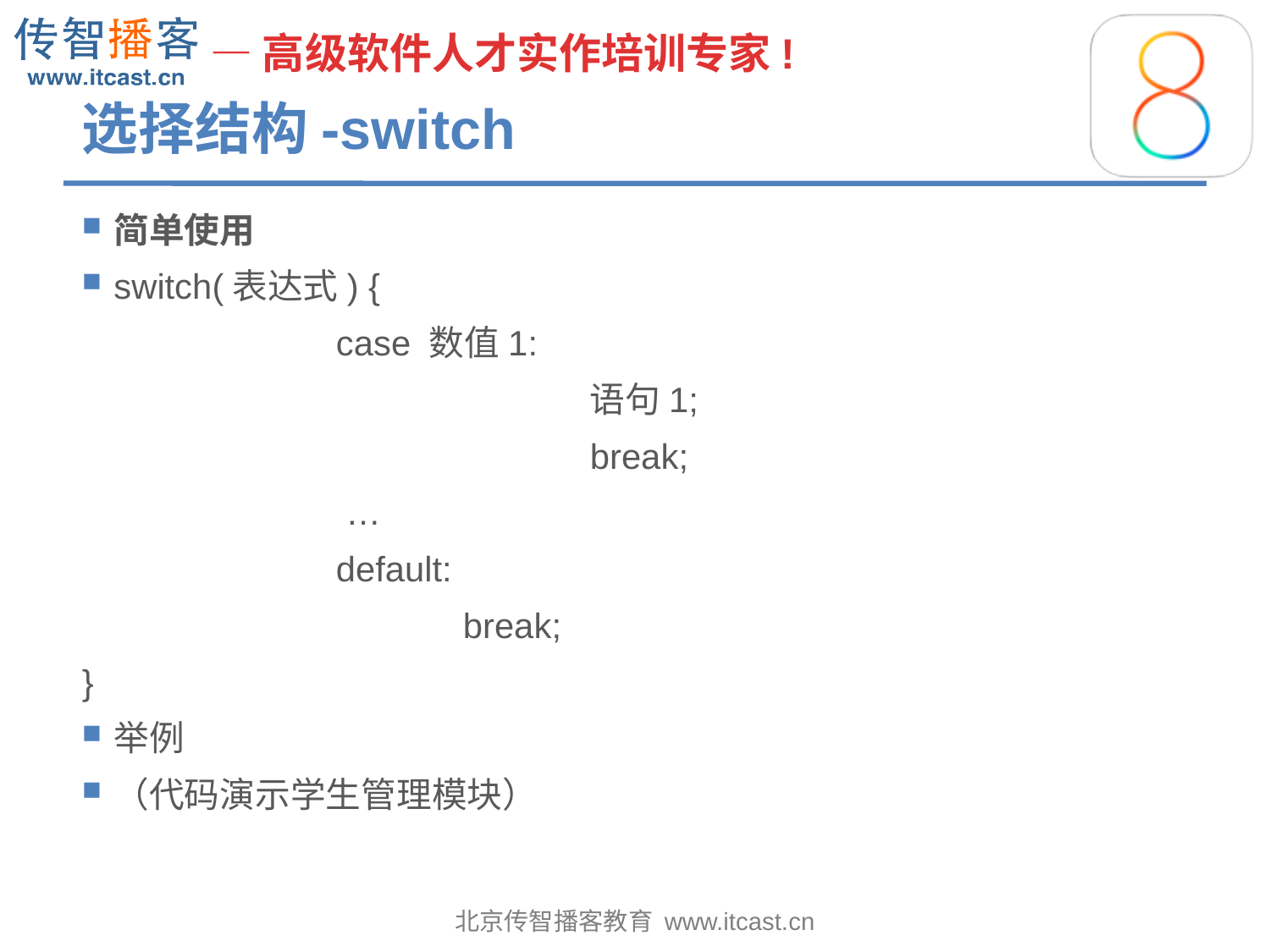

# 选择结构-switch
简单使用
switch(表达式) {
		case 数值1:
				语句1;
				break;
		 …
		default:
			break;
}
举例
（代码演示学生管理模块）